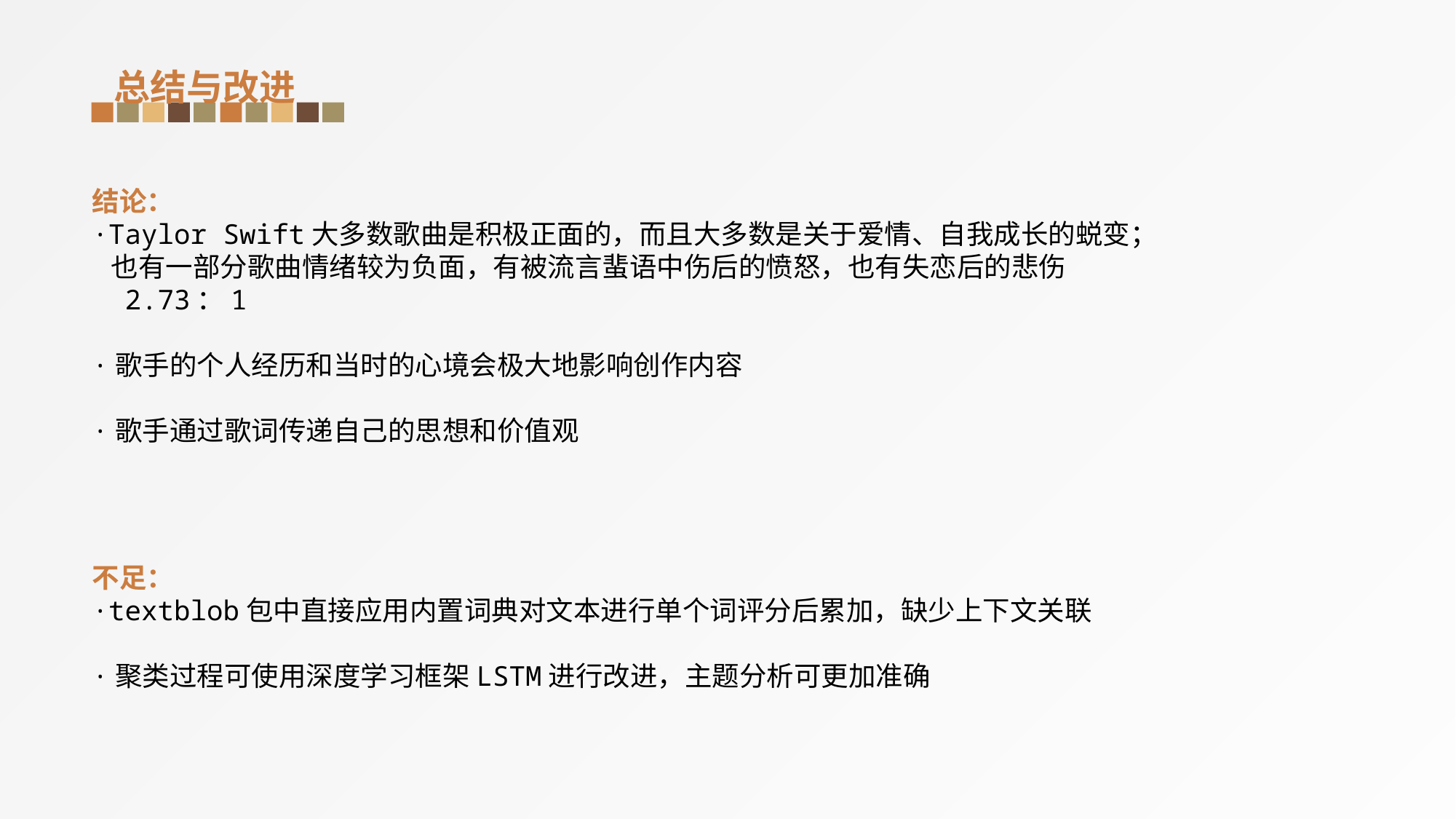

总结与改进

结论：
·Taylor Swift大多数歌曲是积极正面的，而且大多数是关于爱情、自我成长的蜕变；
  也有一部分歌曲情绪较为负面，有被流言蜚语中伤后的愤怒，也有失恋后的悲伤
  2.73：1

·歌手的个人经历和当时的心境会极大地影响创作内容

·歌手通过歌词传递自己的思想和价值观

不足：
·textblob包中直接应用内置词典对文本进行单个词评分后累加，缺少上下文关联

·聚类过程可使用深度学习框架LSTM进行改进，主题分析可更加准确